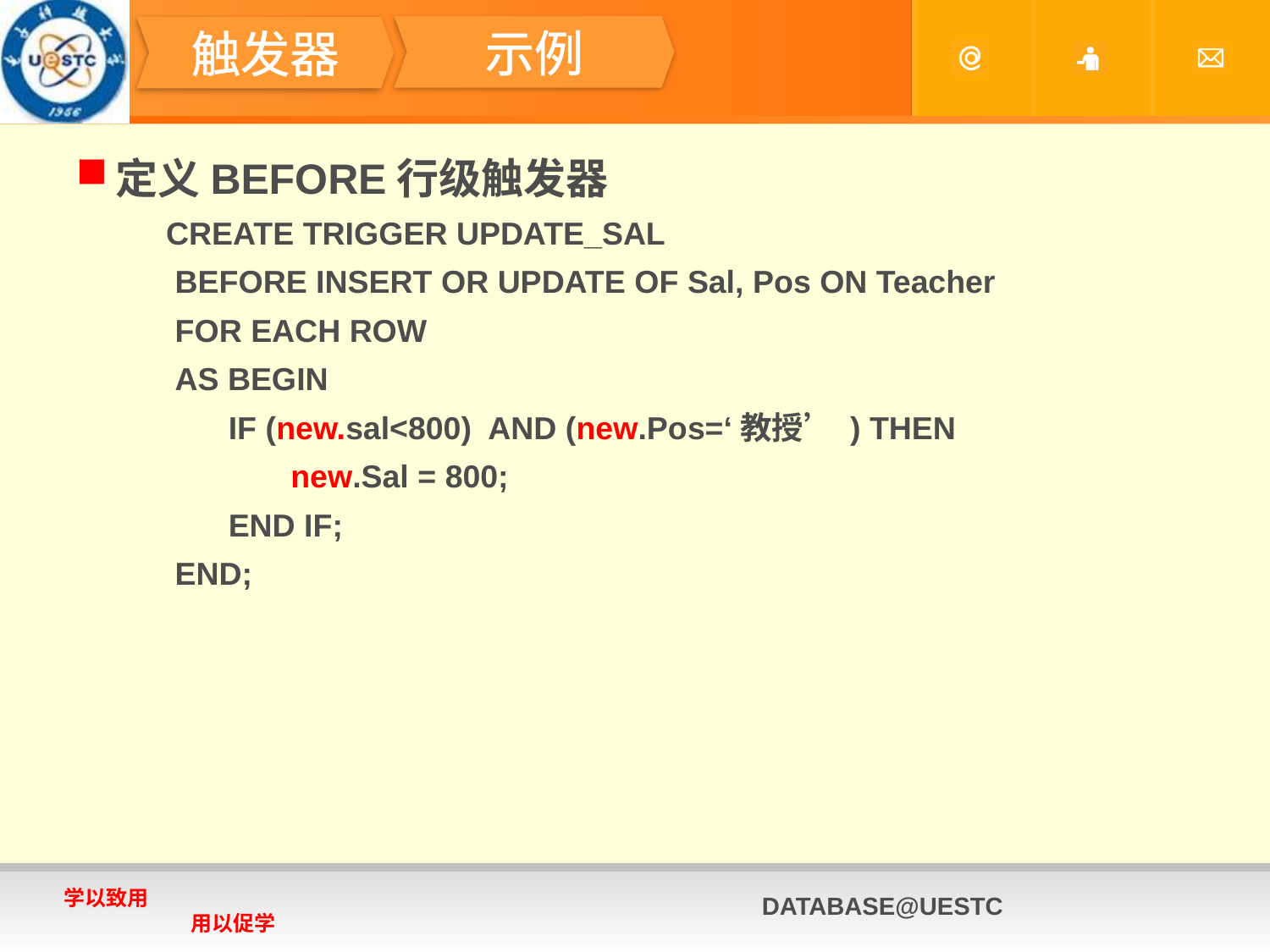

#
示例
触发器
定义BEFORE行级触发器
   CREATE TRIGGER UPDATE_SAL
    BEFORE INSERT OR UPDATE OF Sal, Pos ON Teacher
    FOR EACH ROW
    AS BEGIN
          IF (new.sal<800)  AND (new.Pos=‘教授’ ) THEN
                 new.Sal = 800;
          END IF;
    END;